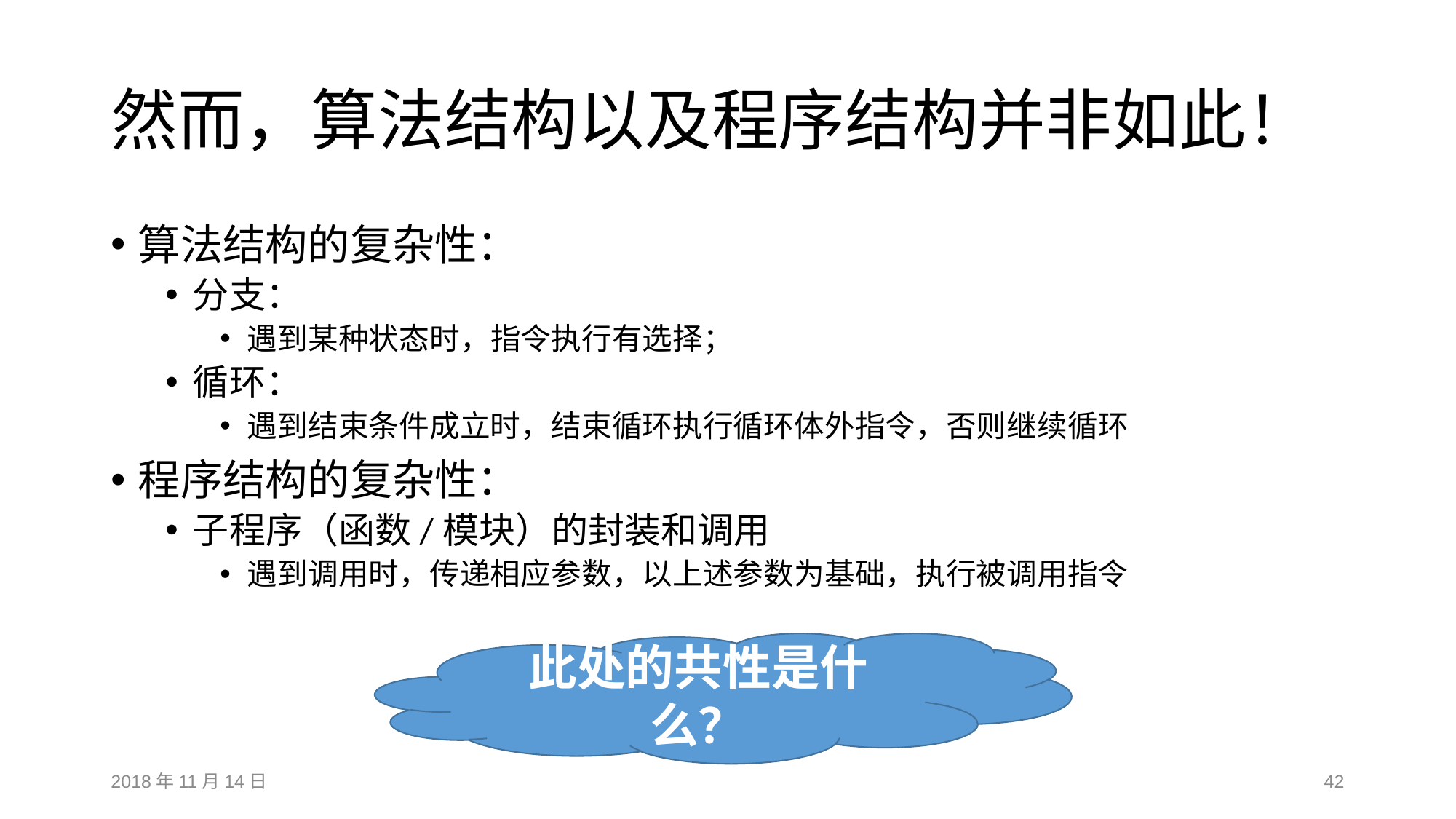

# 然而，算法结构以及程序结构并非如此！
算法结构的复杂性：
分支：
遇到某种状态时，指令执行有选择；
循环：
遇到结束条件成立时，结束循环执行循环体外指令，否则继续循环
程序结构的复杂性：
子程序（函数/模块）的封装和调用
遇到调用时，传递相应参数，以上述参数为基础，执行被调用指令
此处的共性是什么？
2018年11月14日
42